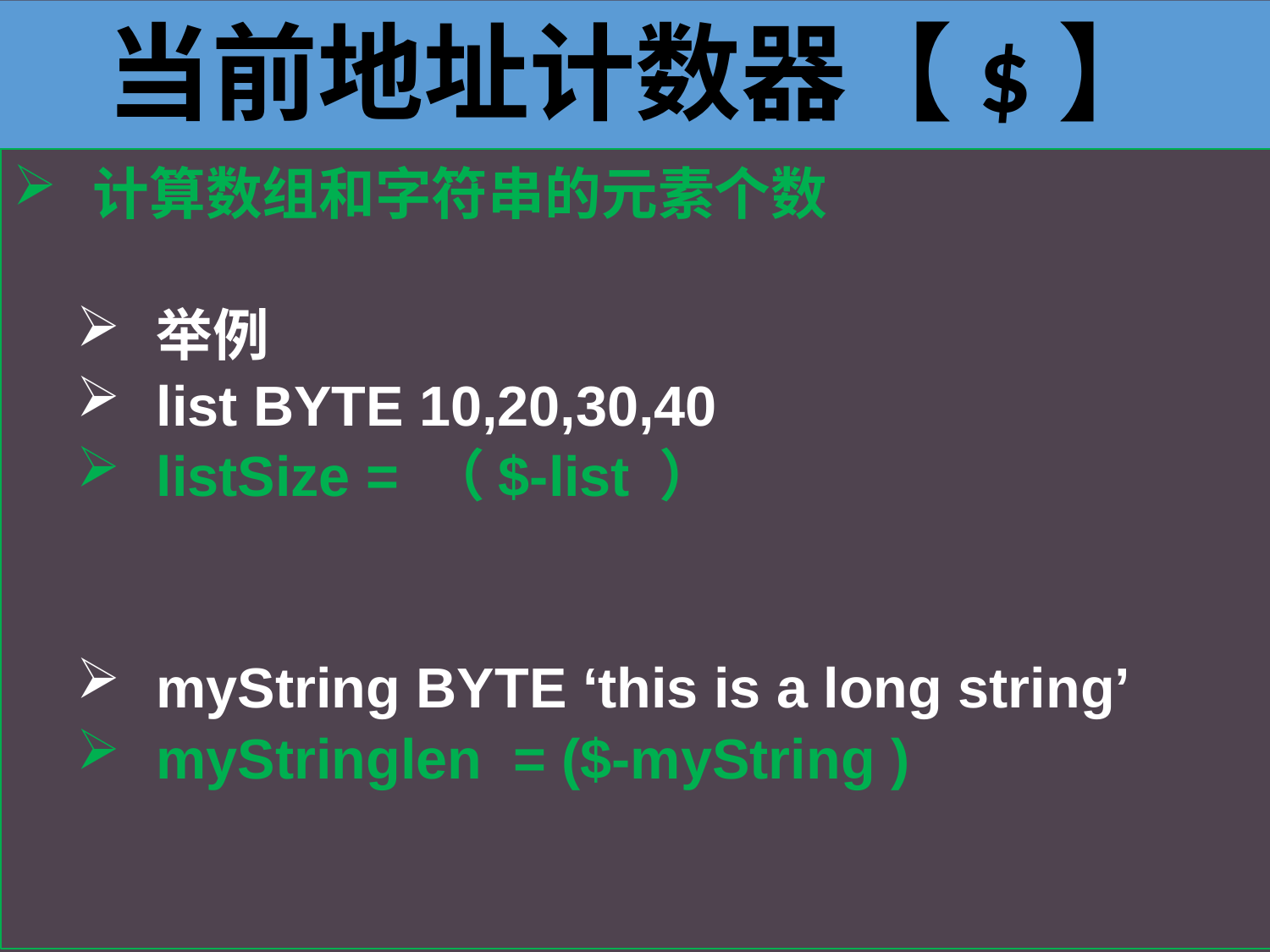

当前地址计数器【$】
计算数组和字符串的元素个数

举例
list BYTE 10,20,30,40
listSize = （$-list ）

myString BYTE ‘this is a long string’
myStringlen  = ($-myString )